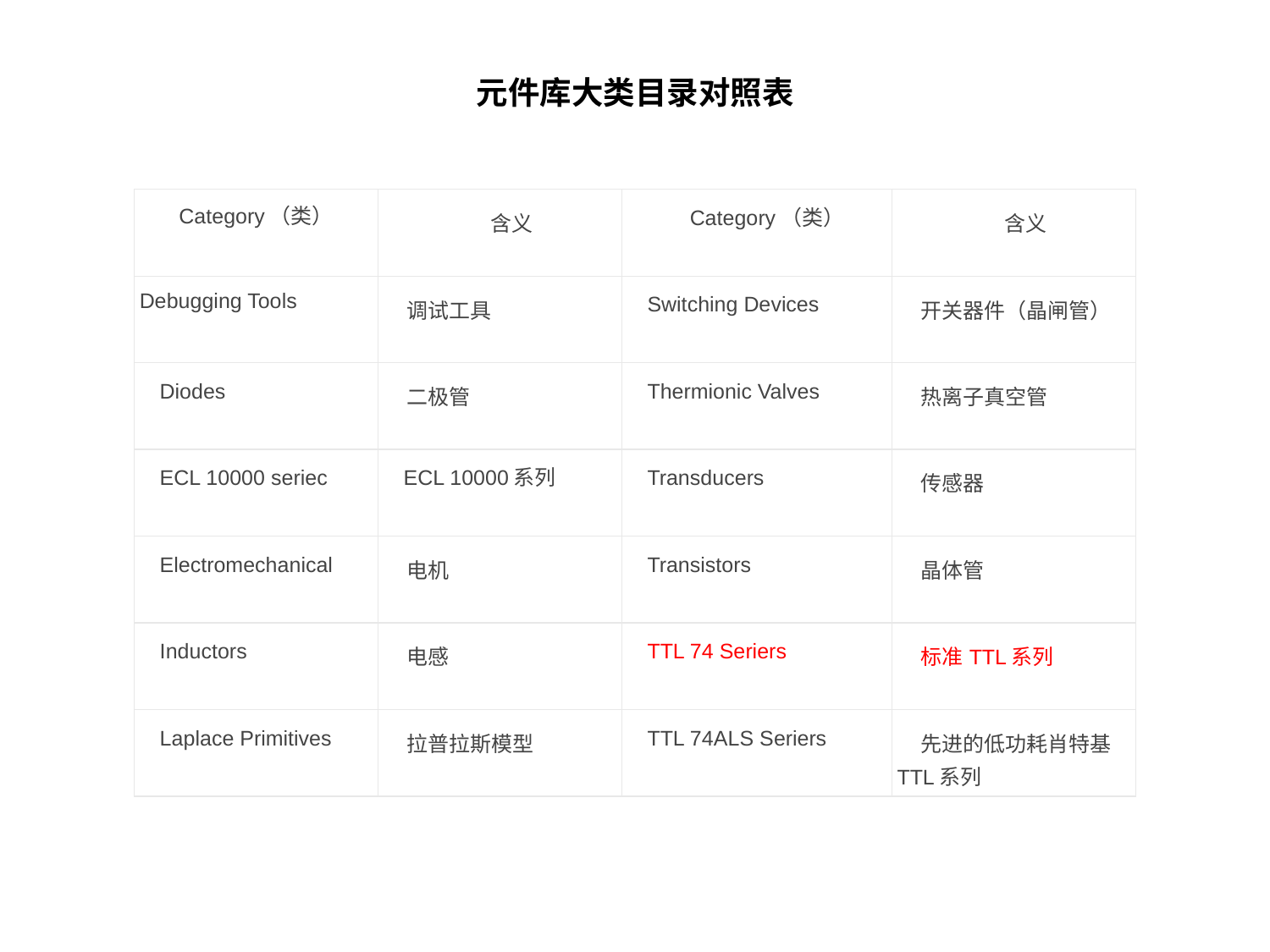

元件库大类目录对照表

| Category（类） | 含义 | Category（类） | 含义 |
| --- | --- | --- | --- |
| Debugging Tools | 调试工具 | Switching Devices | 开关器件（晶闸管） |
| --- | --- | --- | --- |
| Diodes | 二极管 | Thermionic Valves | 热离子真空管 |
| ECL 10000 seriec | ECL 10000系列 | Transducers | 传感器 |
| Electromechanical | 电机 | Transistors | 晶体管 |
| Inductors | 电感 | TTL 74 Seriers | 标准TTL系列 |
| Laplace Primitives | 拉普拉斯模型 | TTL 74ALS Seriers | 先进的低功耗肖特基TTL系列 |